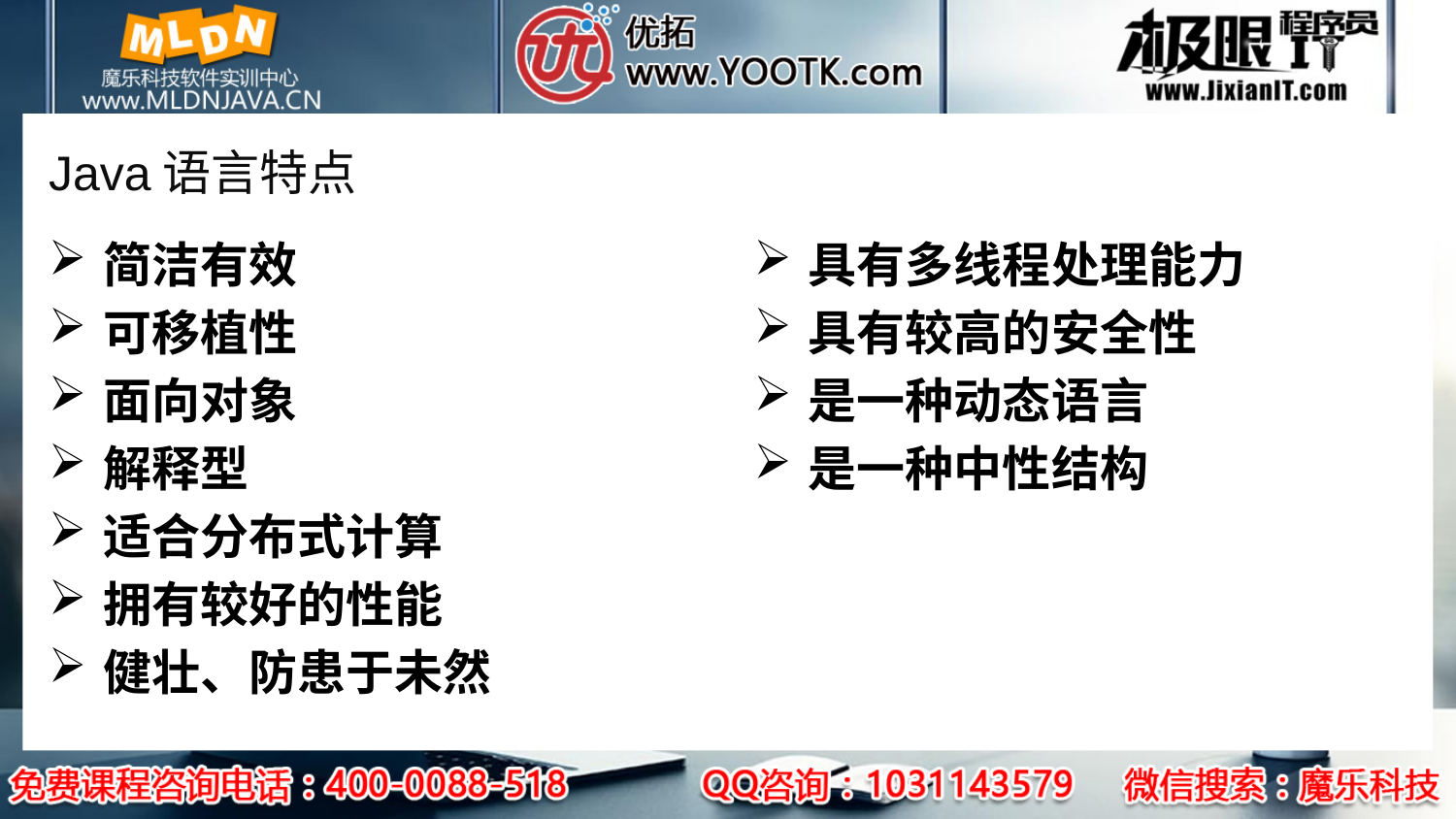

# Java语言特点
简洁有效
可移植性
面向对象
解释型
适合分布式计算
拥有较好的性能
健壮、防患于未然
具有多线程处理能力
具有较高的安全性
是一种动态语言
是一种中性结构